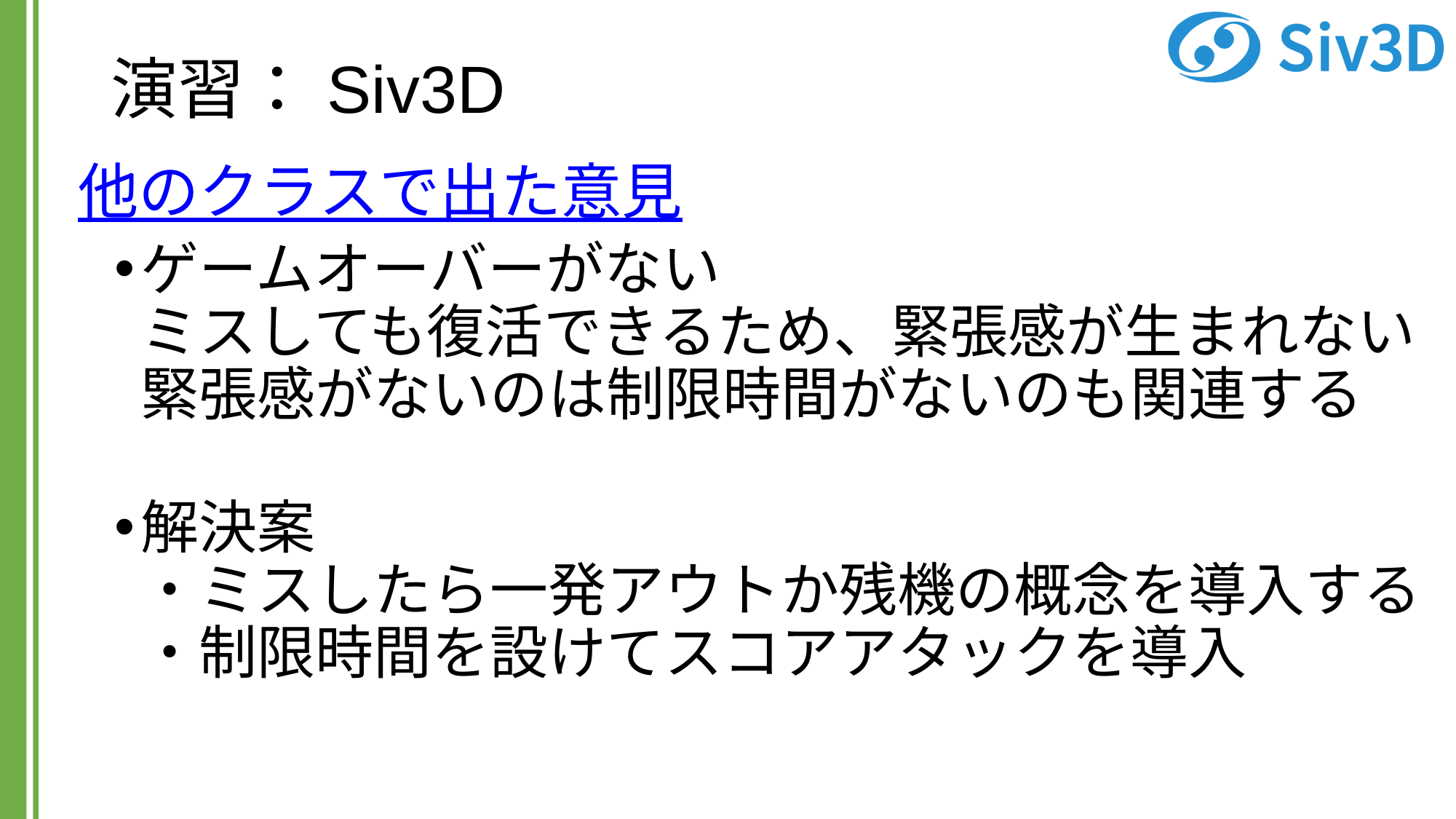

# 演習：Siv3D
他のクラスで出た意見

ゲームオーバーがない
ミスしても復活できるため、緊張感が生まれない
緊張感がないのは制限時間がないのも関連する
解決案
・ミスしたら一発アウトか残機の概念を導入する
・制限時間を設けてスコアアタックを導入